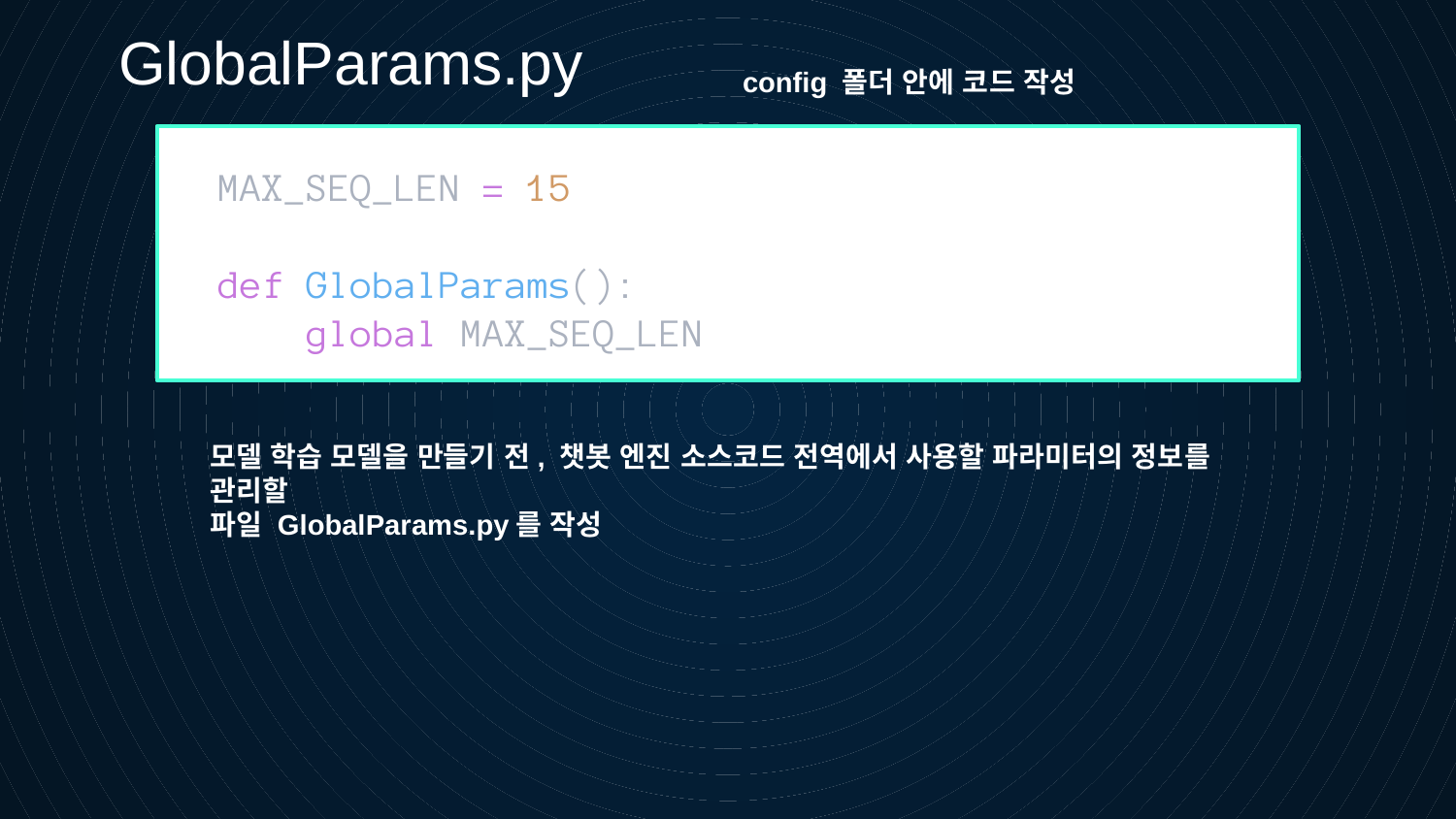

GlobalParams.py
config 폴더 안에 코드 작성

MAX_SEQ_LEN = 15
def GlobalParams():
    global MAX_SEQ_LEN
모델 학습 모델을 만들기 전, 챗봇 엔진 소스코드 전역에서 사용할 파라미터의 정보를 관리할
파일 GlobalParams.py를 작성